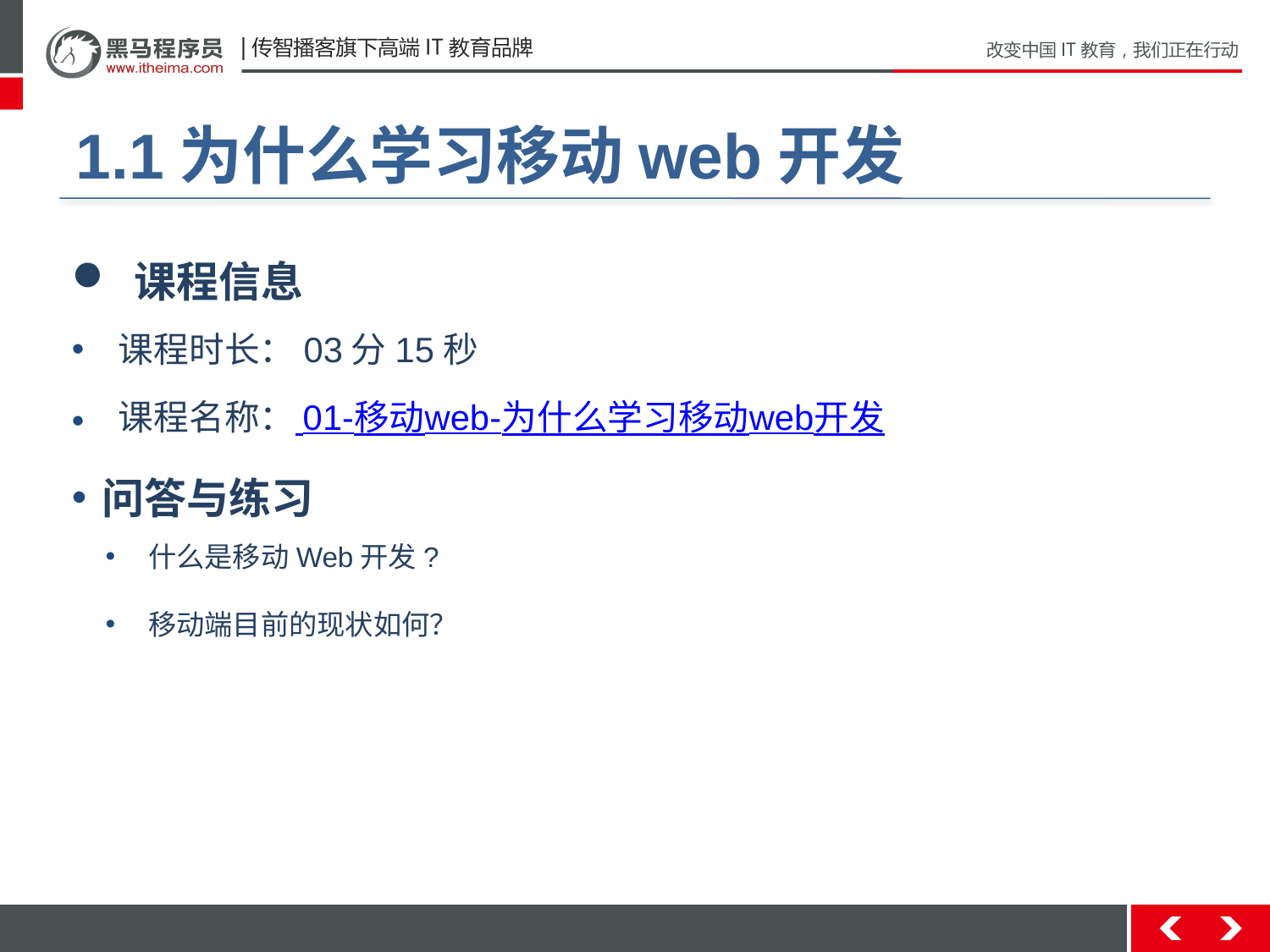

#
1.1为什么学习移动web开发
 课程信息
 课程时长：03分15秒
 课程名称： 01-移动web-为什么学习移动web开发
问答与练习
 什么是移动Web开发?
 移动端目前的现状如何？